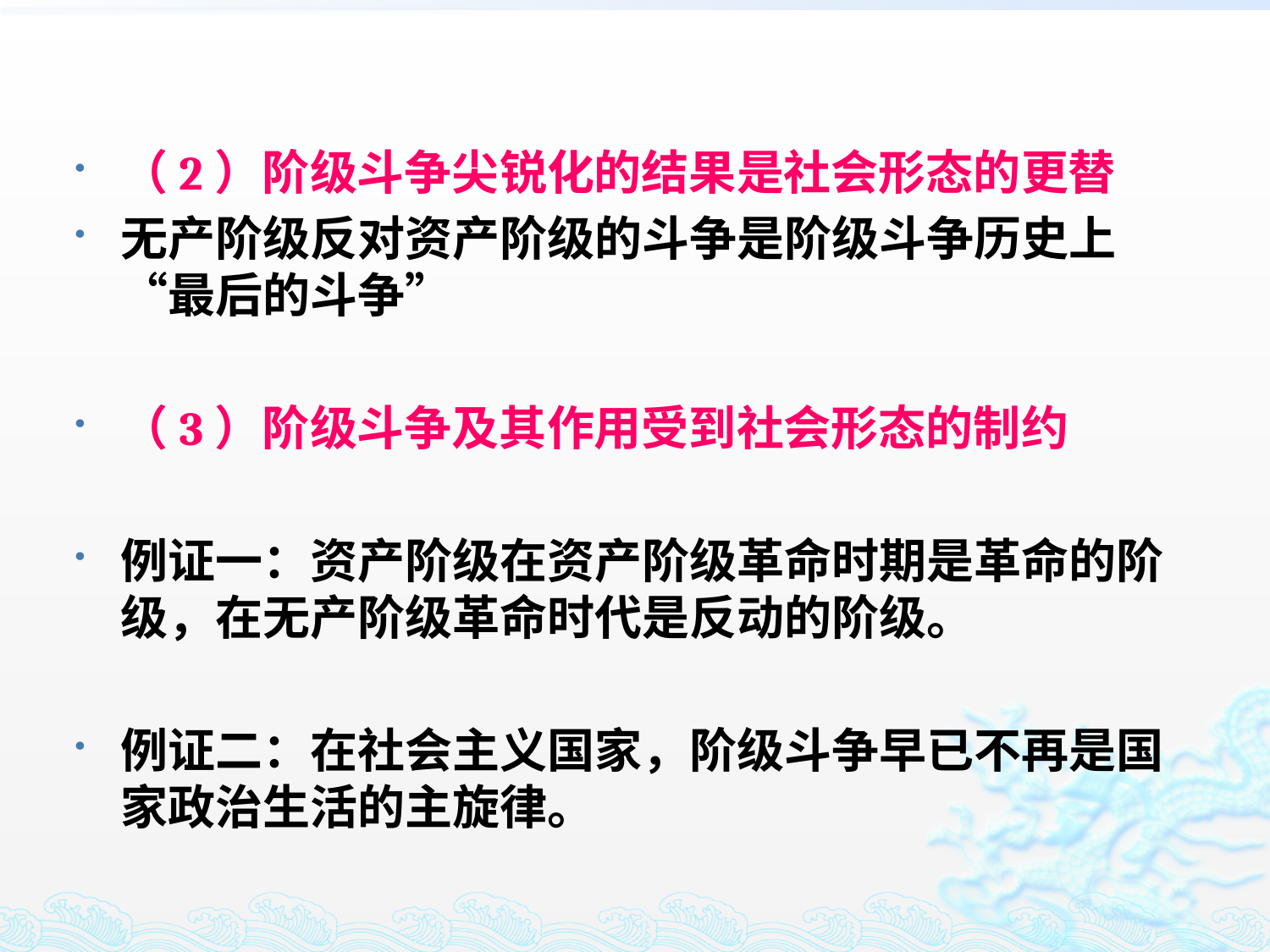

（2）阶级斗争尖锐化的结果是社会形态的更替
无产阶级反对资产阶级的斗争是阶级斗争历史上“最后的斗争”

（3）阶级斗争及其作用受到社会形态的制约

例证一：资产阶级在资产阶级革命时期是革命的阶级，在无产阶级革命时代是反动的阶级。

例证二：在社会主义国家，阶级斗争早已不再是国家政治生活的主旋律。